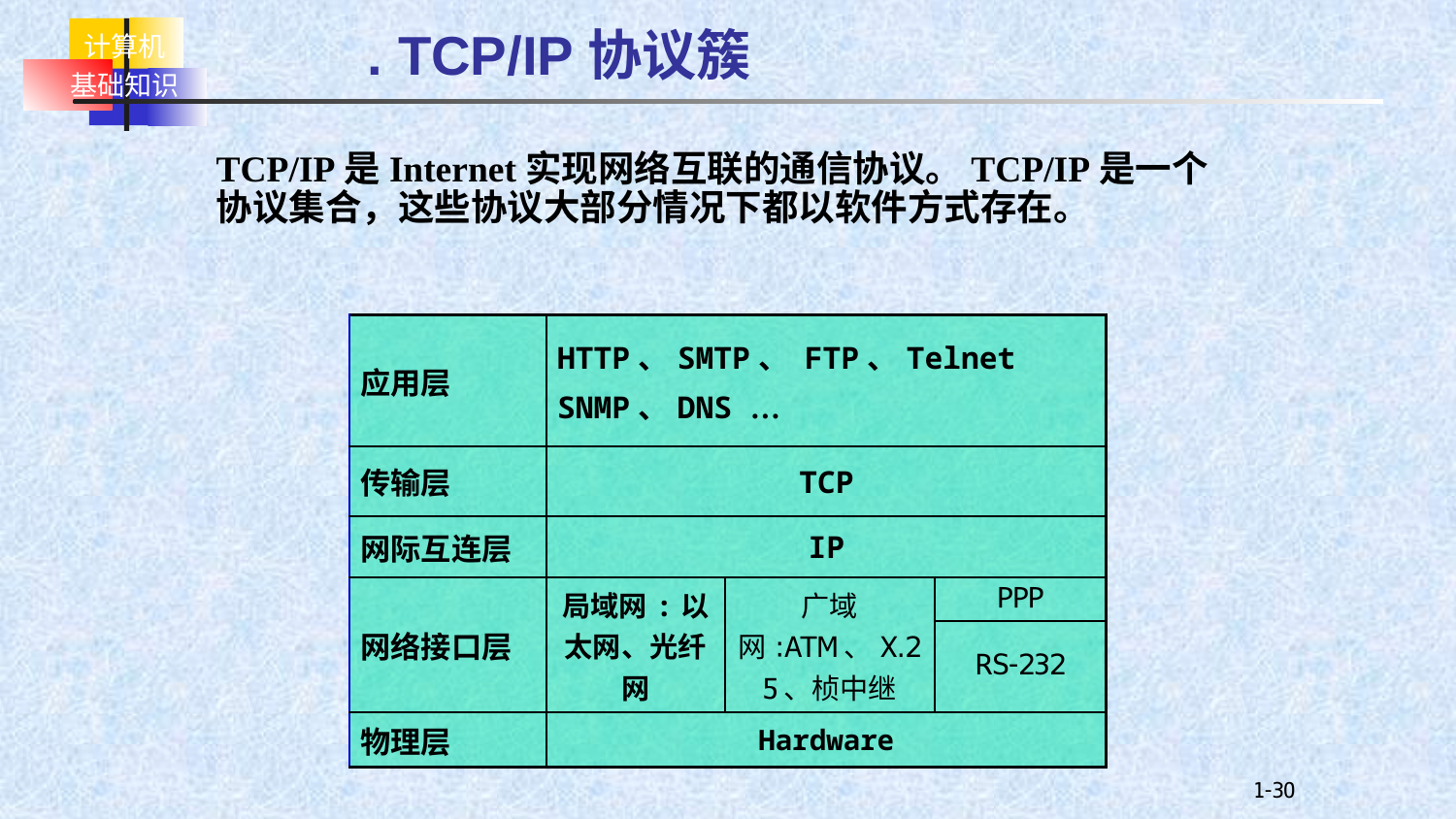

. TCP/IP协议簇
TCP/IP是Internet实现网络互联的通信协议。TCP/IP是一个协议集合，这些协议大部分情况下都以软件方式存在。

| 应用层 | HTTP、SMTP、 FTP、Telnet SNMP、DNS … |  |  |
| --- | --- | --- | --- |
| 传输层 | TCP |  |  |
| 网际互连层 | IP |  |  |
| 网络接口层 | 局域网:以太网、光纤网 | 广域网:ATM、X.25、桢中继 | PPP |
|  |  |  | RS-232 |
| 物理层 | Hardware |  |  |
1-30